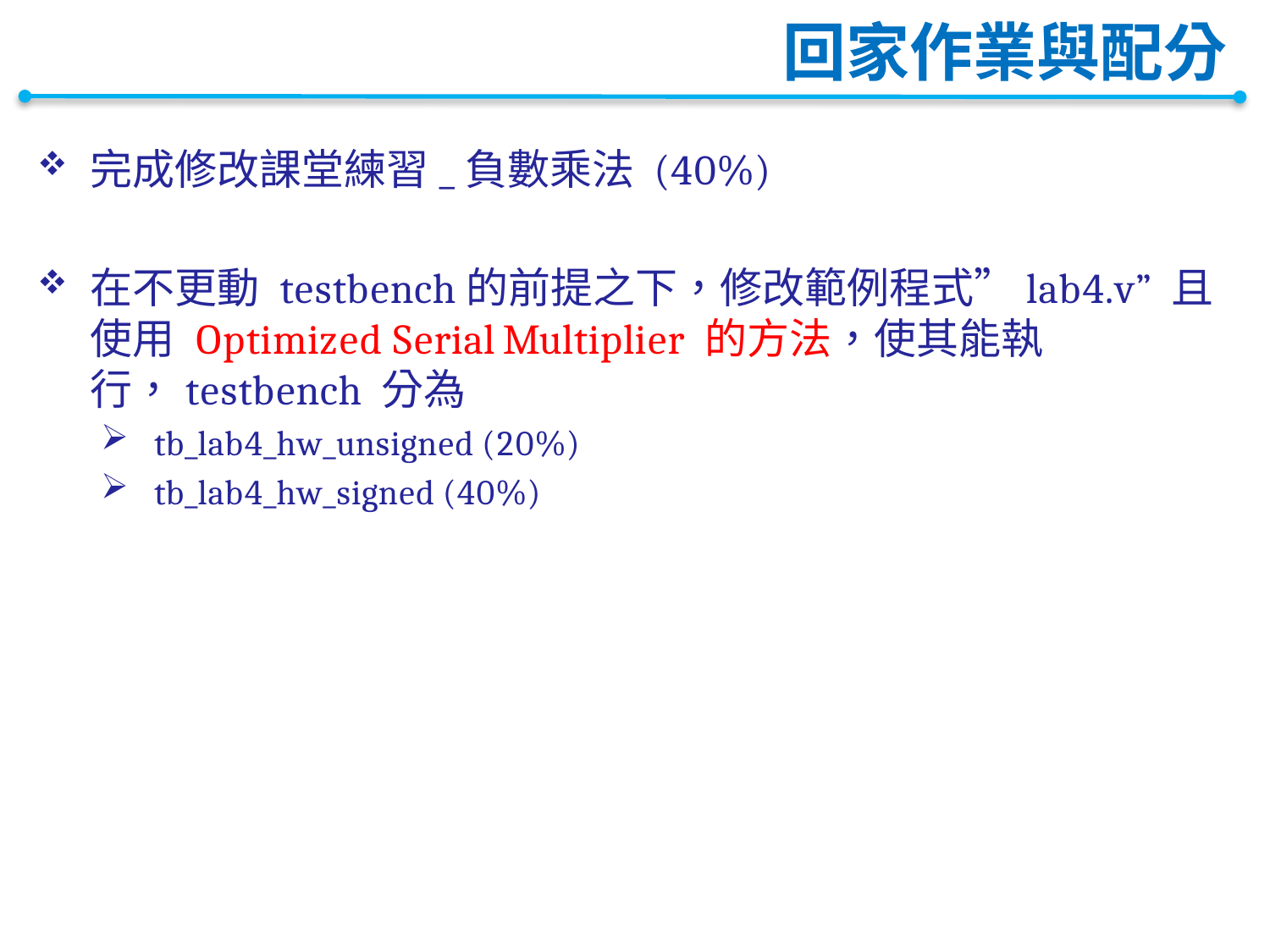

# 回家作業與配分
完成修改課堂練習_負數乘法 (40%)

在不更動 testbench的前提之下，修改範例程式”lab4.v” 且使用 Optimized Serial Multiplier 的方法，使其能執行，testbench 分為
tb_lab4_hw_unsigned (20%)
tb_lab4_hw_signed (40%)